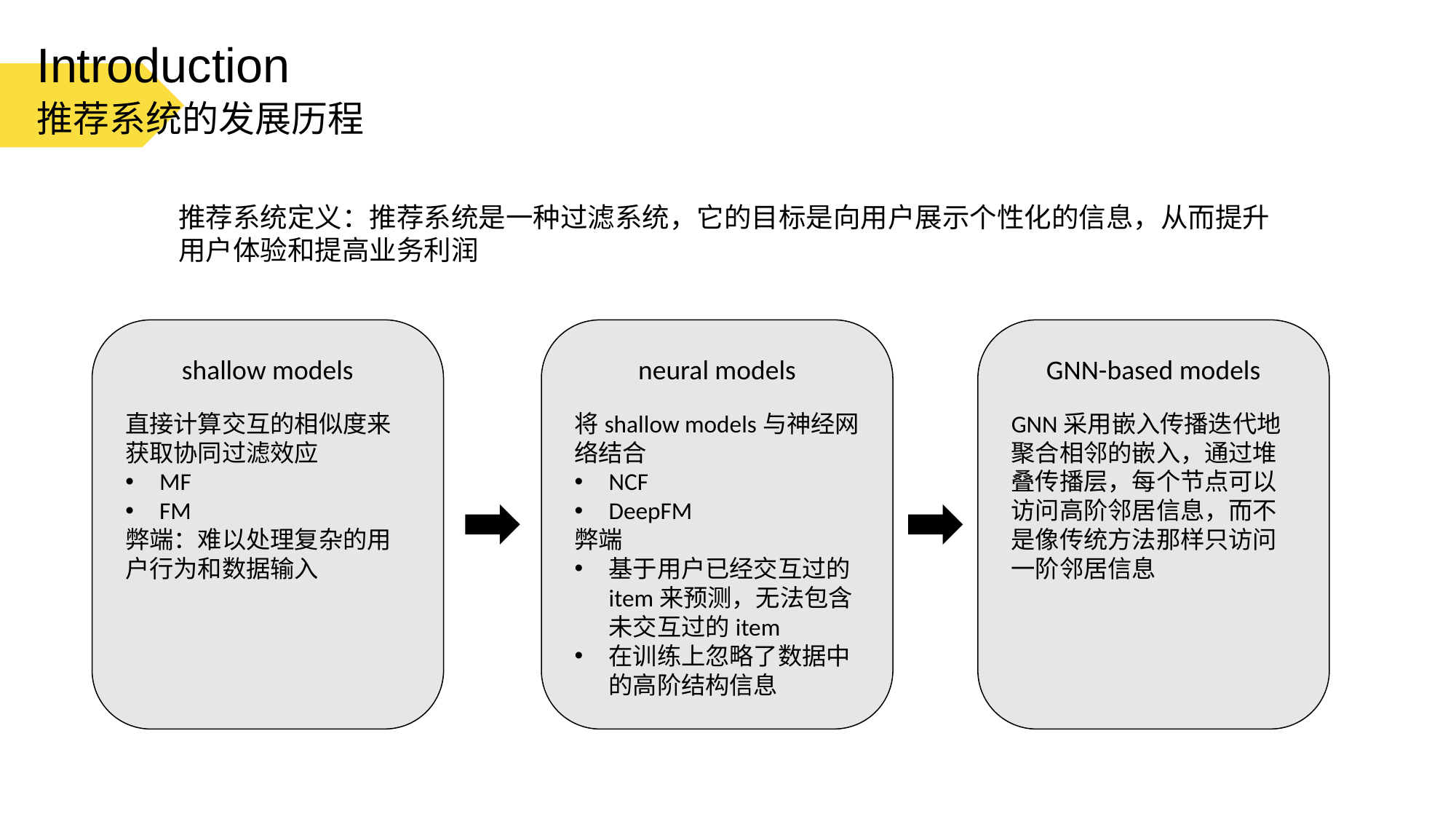

Introduction
推荐系统的发展历程

推荐系统定义：推荐系统是一种过滤系统，它的目标是向用户展示个性化的信息，从而提升
用户体验和提高业务利润

shallow models
GNN-based models
neural models
直接计算交互的相似度来获取协同过滤效应
MF
FM
弊端：难以处理复杂的用户行为和数据输入
GNN采用嵌入传播迭代地聚合相邻的嵌入，通过堆叠传播层，每个节点可以
访问高阶邻居信息，而不是像传统方法那样只访问一阶邻居信息
将shallow models与神经网络结合
NCF
DeepFM
弊端
基于用户已经交互过的item来预测，无法包含未交互过的item
在训练上忽略了数据中的高阶结构信息